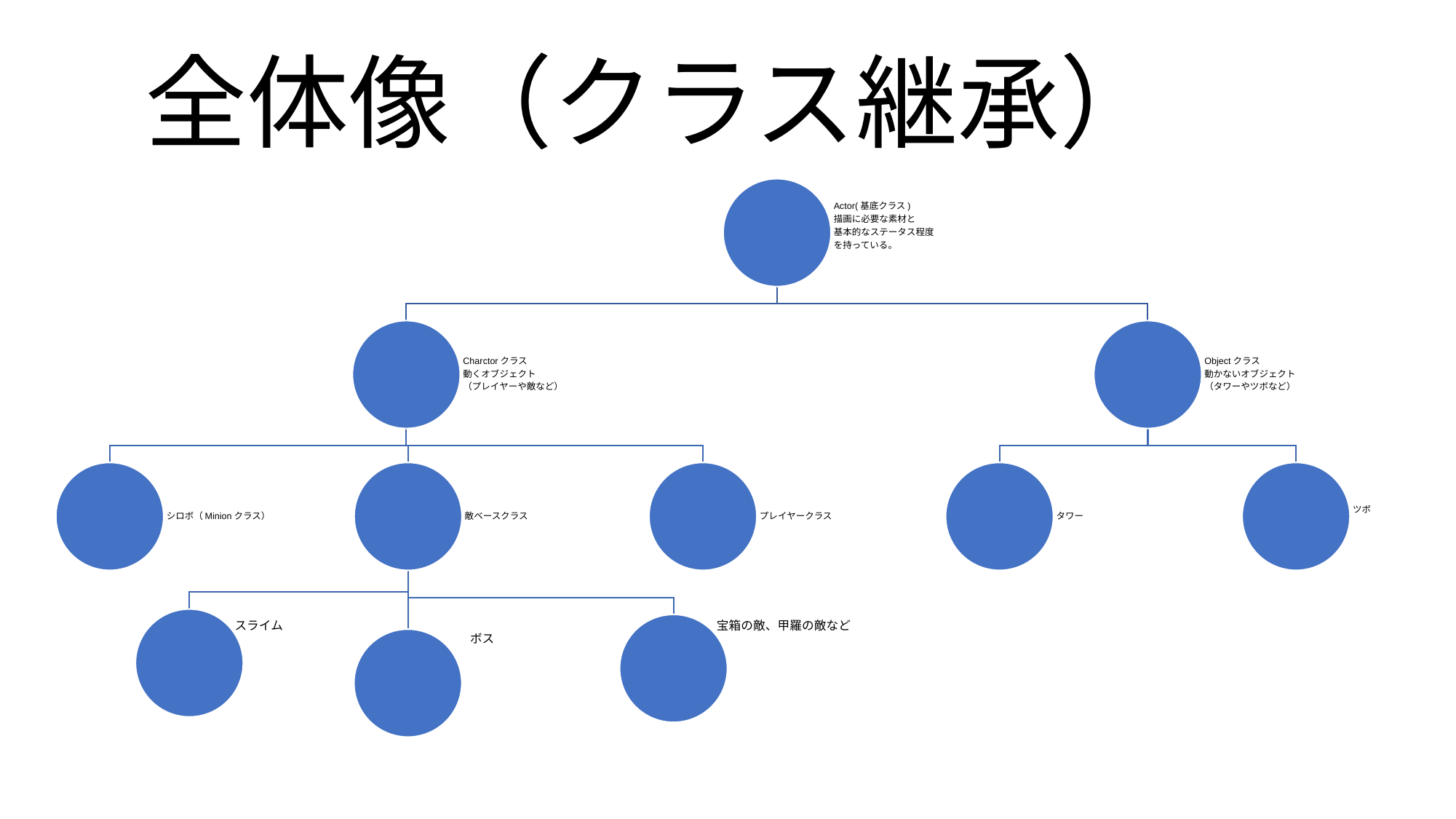

Actor(基底クラス)
描画に必要な素材と
基本的なステータス程度
を持っている。

Charctorクラス
動くオブジェクト
（プレイヤーや敵など）
シロボ（Minionクラス）
敵ベースクラス

プレイヤークラス
Objectクラス
動かないオブジェクト
（タワーやツボなど）
タワー
ツボ

全体像（クラス継承）
スライム
宝箱の敵、甲羅の敵など
ボス